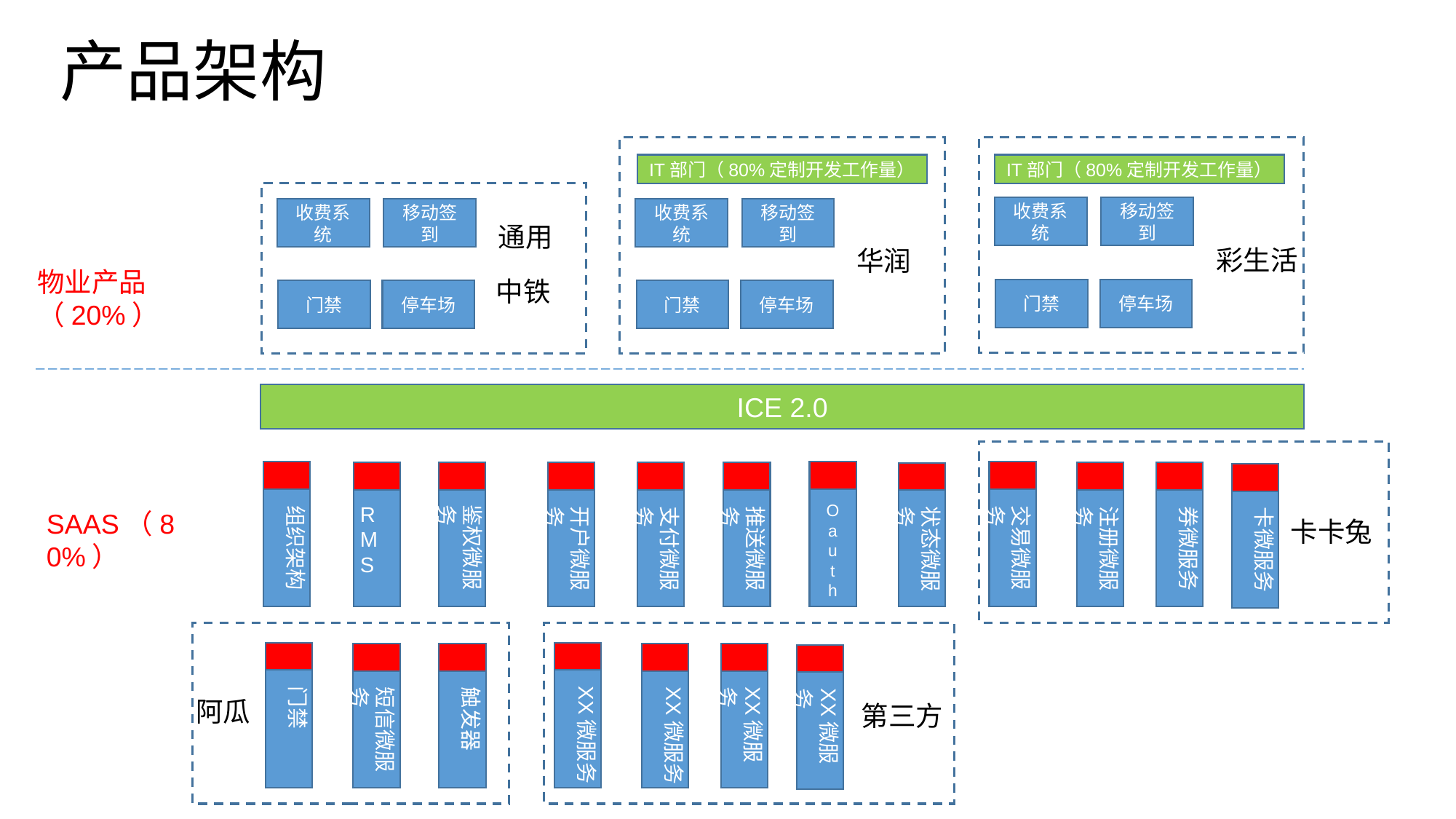

# 产品架构

IT部门（80%定制开发工作量）
IT部门（80%定制开发工作量）

收费系统
移动签到
收费系统
移动签到
收费系统
移动签到
通用
彩生活
华润
物业产品（20%）
中铁
门禁
停车场
门禁
停车场
门禁
停车场
ICE 2.0

鉴权微服务
O
a
u
t
h
组织架构
交易微服务
R
M
S
支付微服务
开户微服务
推送微服务
注册微服务
券微服务
状态微服务
卡微服务
SAAS（80%）
卡卡兔

门禁
XX微服务
短信微服务
触发器
XX微服务
XX微服务
XX微服务
阿瓜
第三方